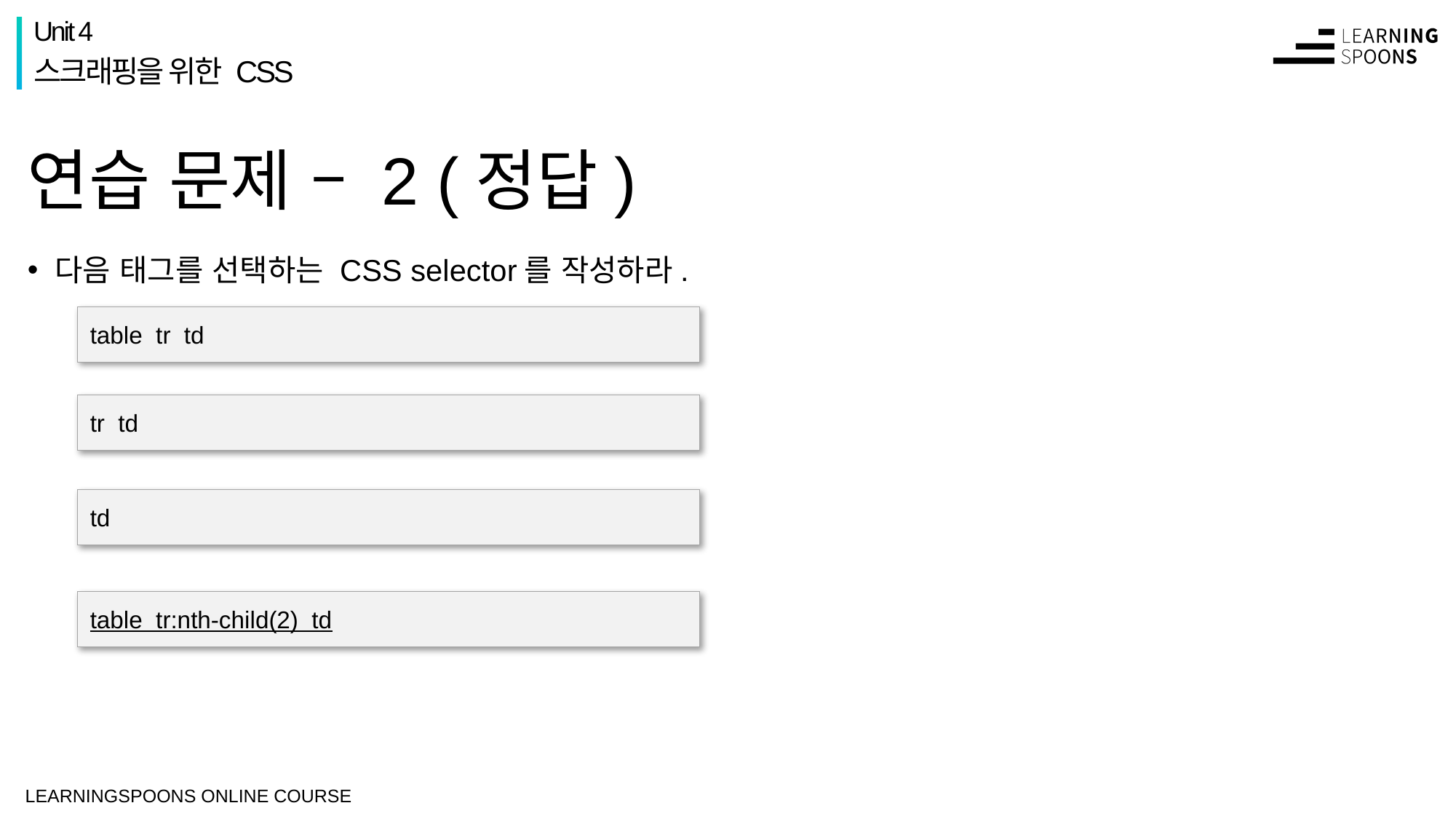

Unit 4
스크래핑을 위한 CSS
# 연습 문제 – 2 (정답)
다음 태그를 선택하는 CSS selector를 작성하라.
table  tr  td

tr  td

td

table  tr:nth-child(2)  td